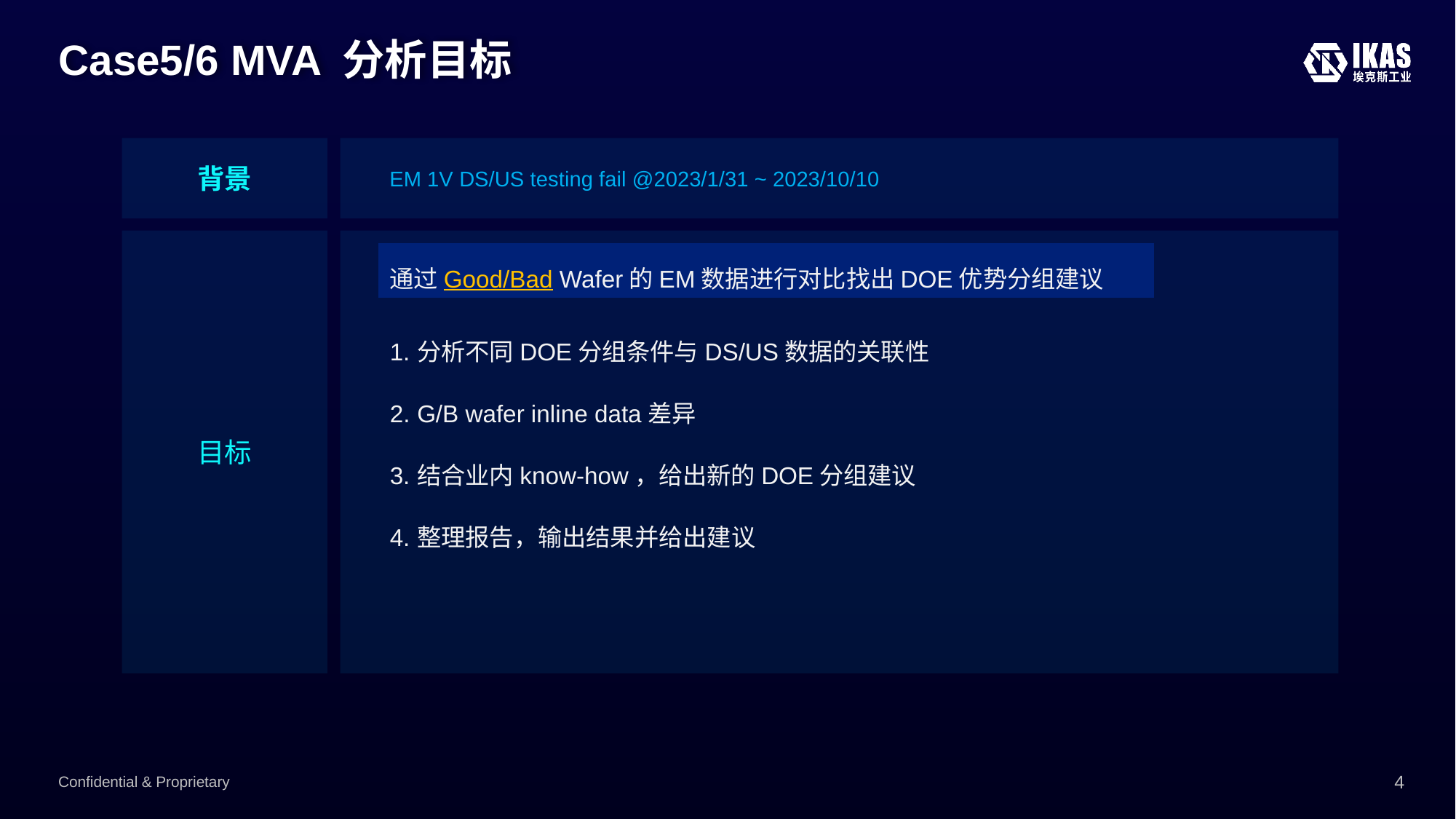

# Case5/6 MVA 分析目标
背景

EM 1V DS/US testing fail @2023/1/31 ~ 2023/10/10
目标

通过Good/Bad Wafer的EM数据进行对比找出DOE优势分组建议
分析不同DOE分组条件与DS/US数据的关联性
G/B wafer inline data差异
结合业内know-how，给出新的DOE分组建议
整理报告，输出结果并给出建议